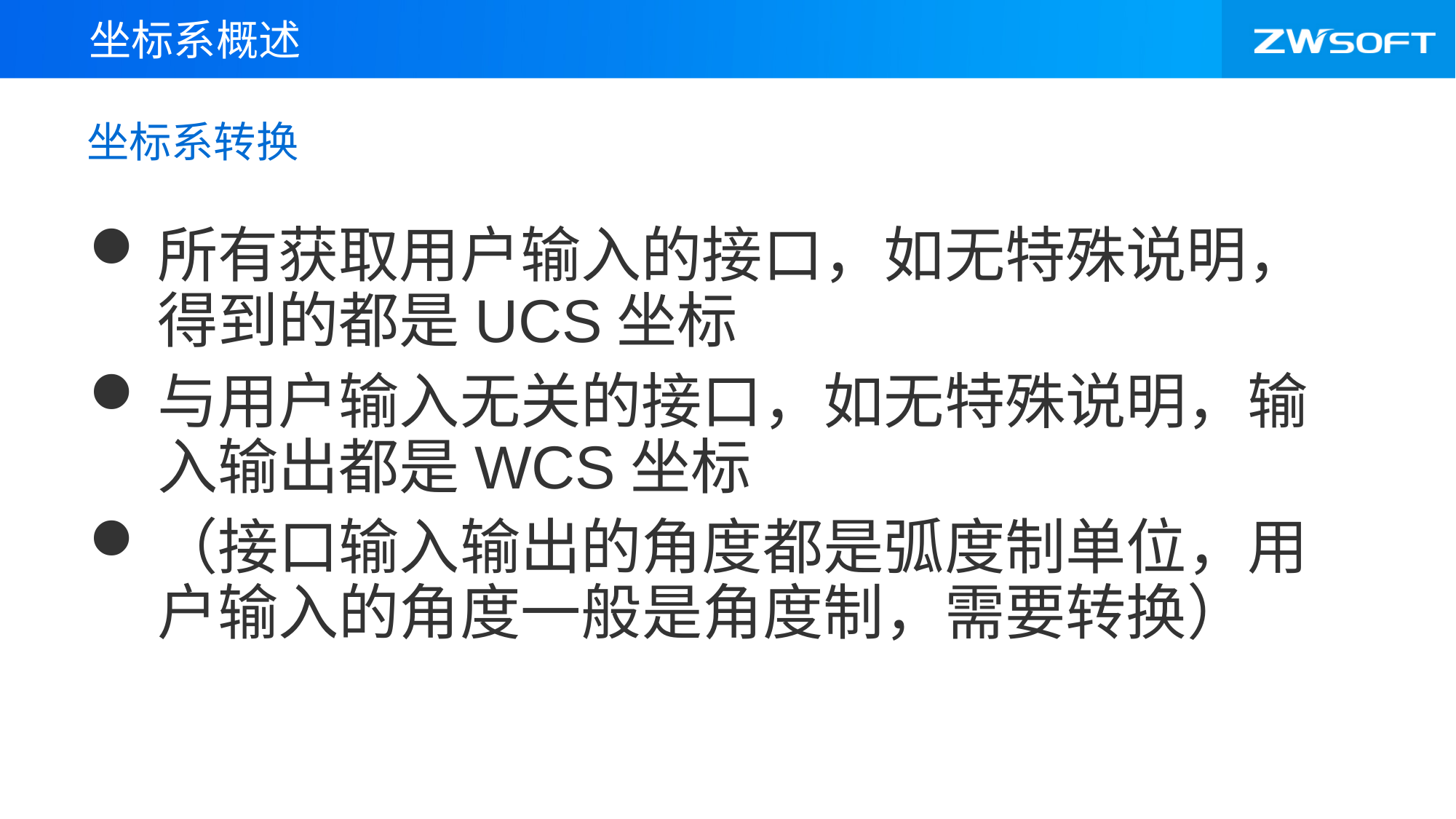

坐标系概述
# 坐标系转换
所有获取用户输入的接口，如无特殊说明，得到的都是UCS坐标
与用户输入无关的接口，如无特殊说明，输入输出都是WCS坐标
（接口输入输出的角度都是弧度制单位，用户输入的角度一般是角度制，需要转换）